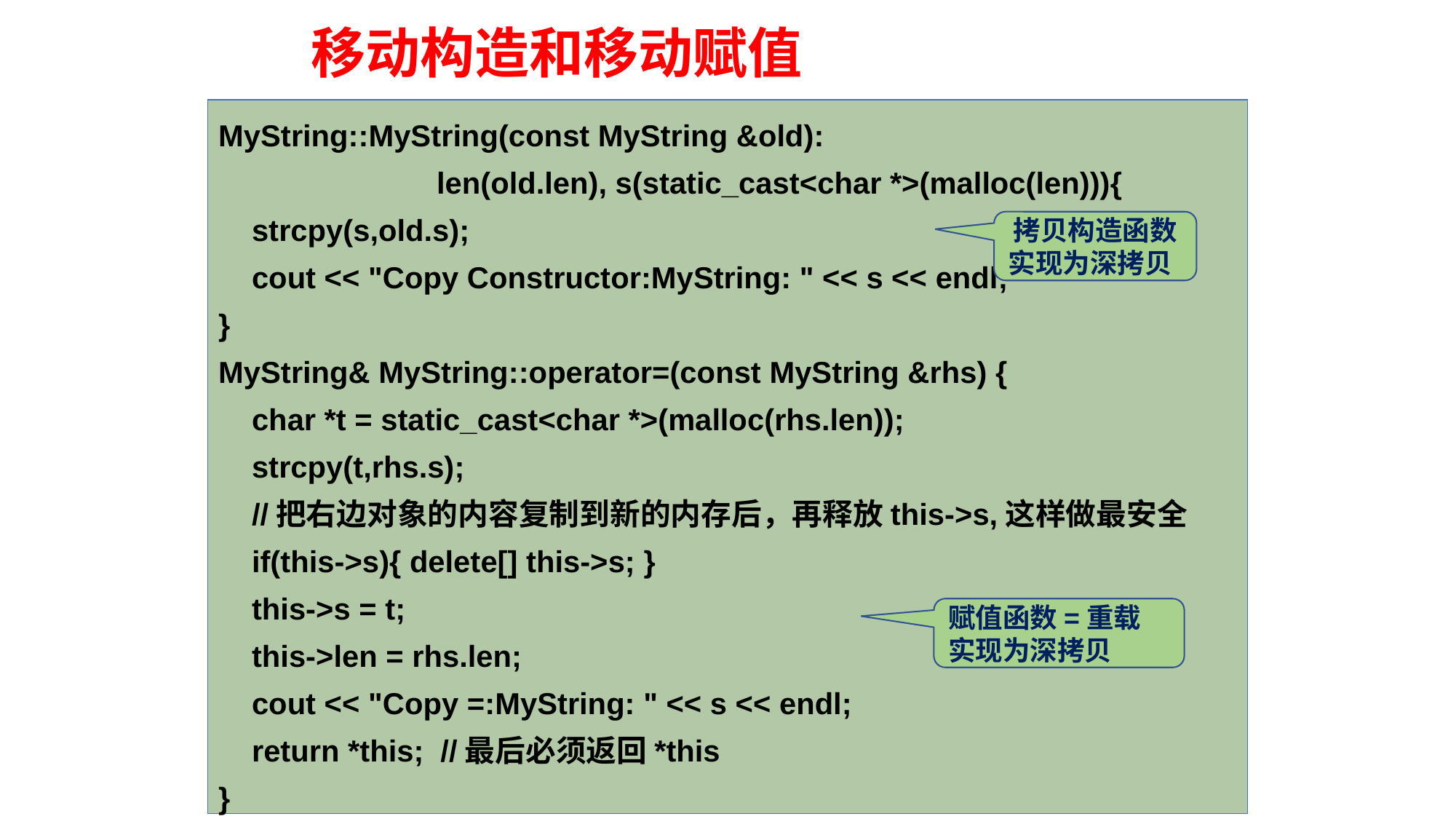

# 移动构造和移动赋值
MyString::MyString(const MyString &old):
		len(old.len), s(static_cast<char *>(malloc(len))){
    strcpy(s,old.s);
    cout << "Copy Constructor:MyString: " << s << endl;
}
MyString& MyString::operator=(const MyString &rhs) {
    char *t = static_cast<char *>(malloc(rhs.len));
    strcpy(t,rhs.s);
    //把右边对象的内容复制到新的内存后，再释放this->s,这样做最安全
    if(this->s){ delete[] this->s; }
    this->s = t;
    this->len = rhs.len;
    cout << "Copy =:MyString: " << s << endl;
    return *this;  //最后必须返回*this
}
拷贝构造函数
实现为深拷贝
赋值函数=重载
实现为深拷贝